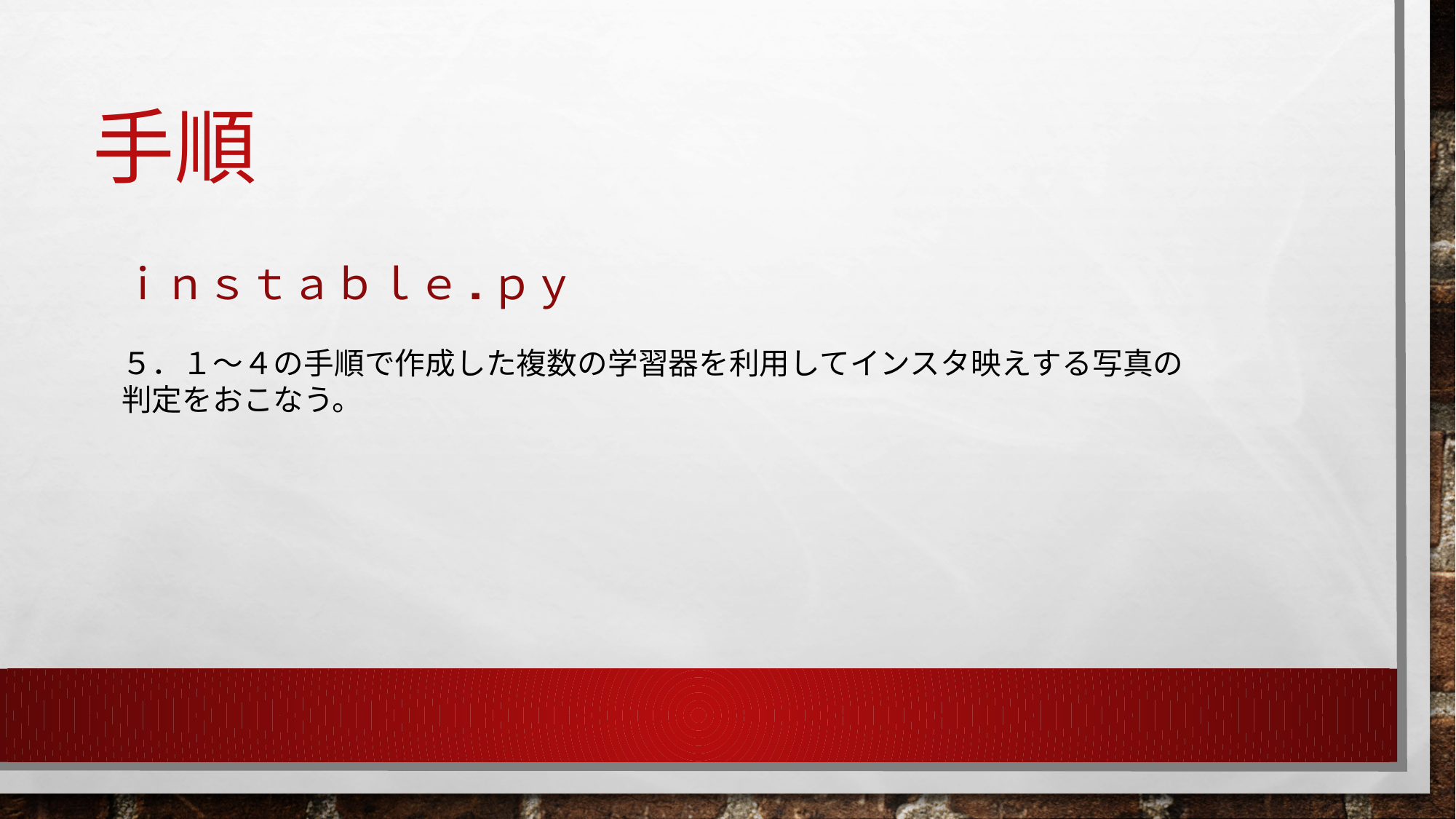

# 手順
ｉｎｓｔａｂｌｅ.ｐｙ

５．１〜４の手順で作成した複数の学習器を利用してインスタ映えする写真の判定をおこなう。